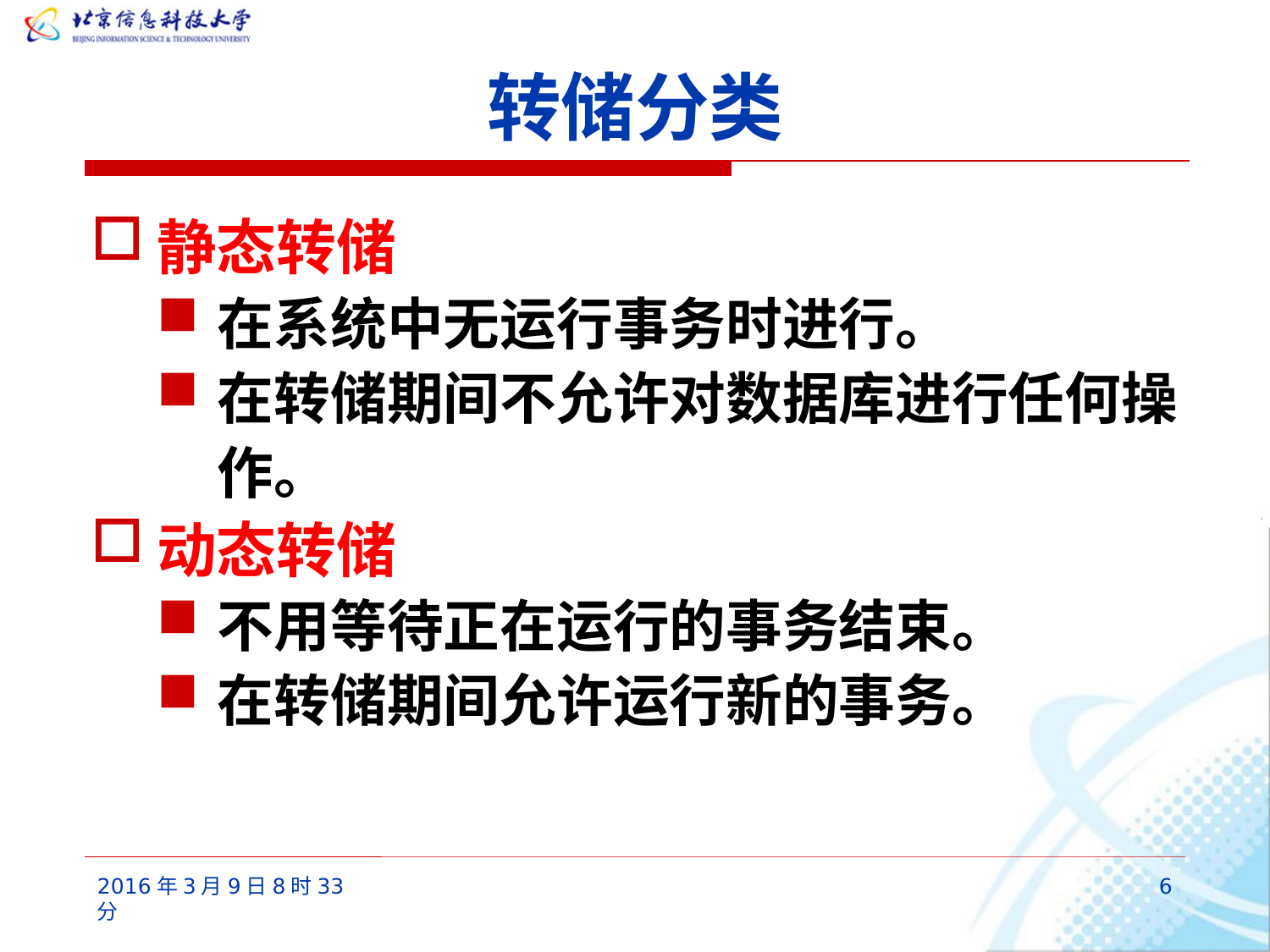

# 转储分类
静态转储
在系统中无运行事务时进行。
在转储期间不允许对数据库进行任何操作。
动态转储
不用等待正在运行的事务结束。
在转储期间允许运行新的事务。
2016年3月9日8时33分
6